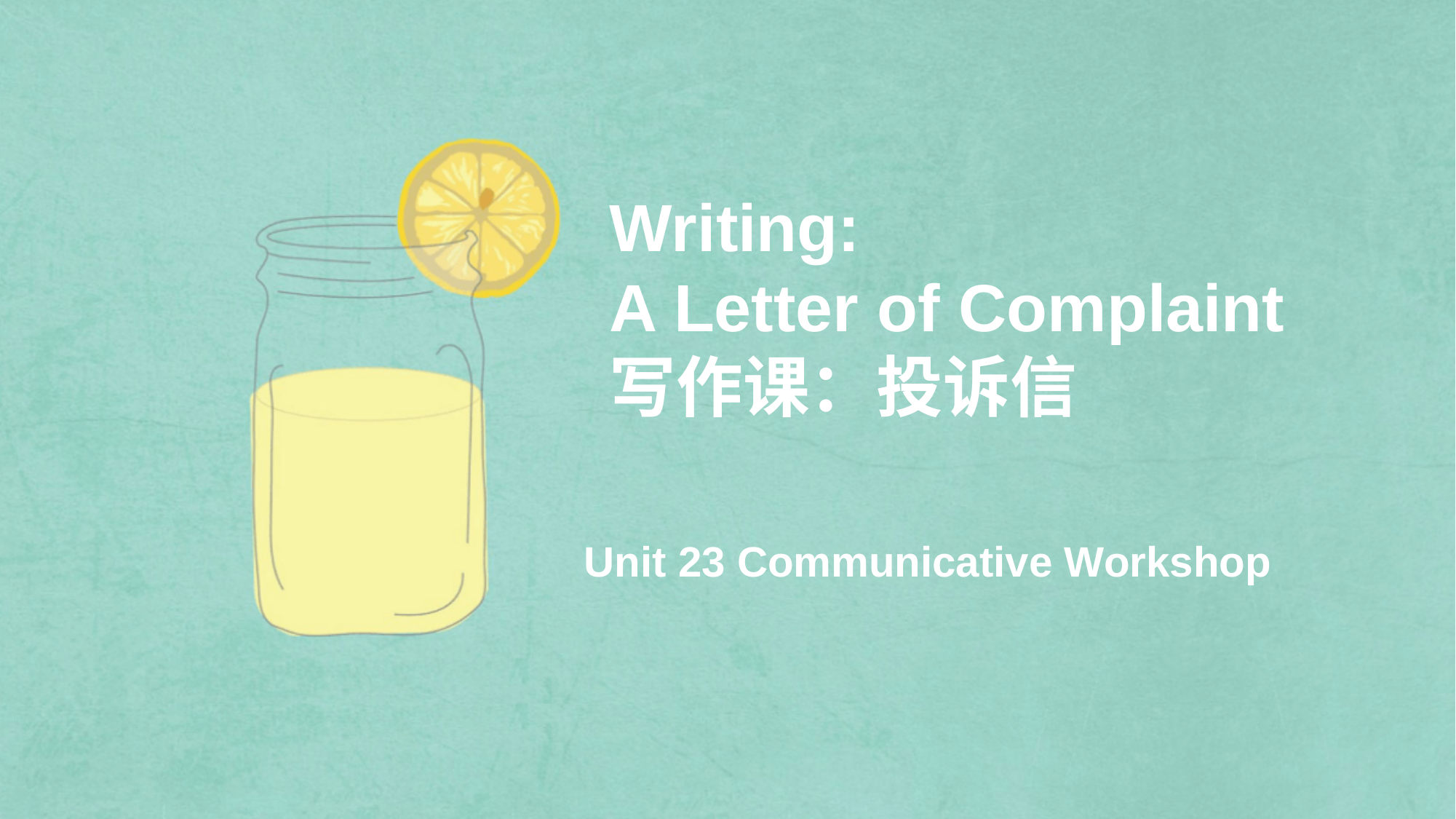

Writing:
A Letter of Complaint
写作课：投诉信
Unit 23 Communicative Workshop